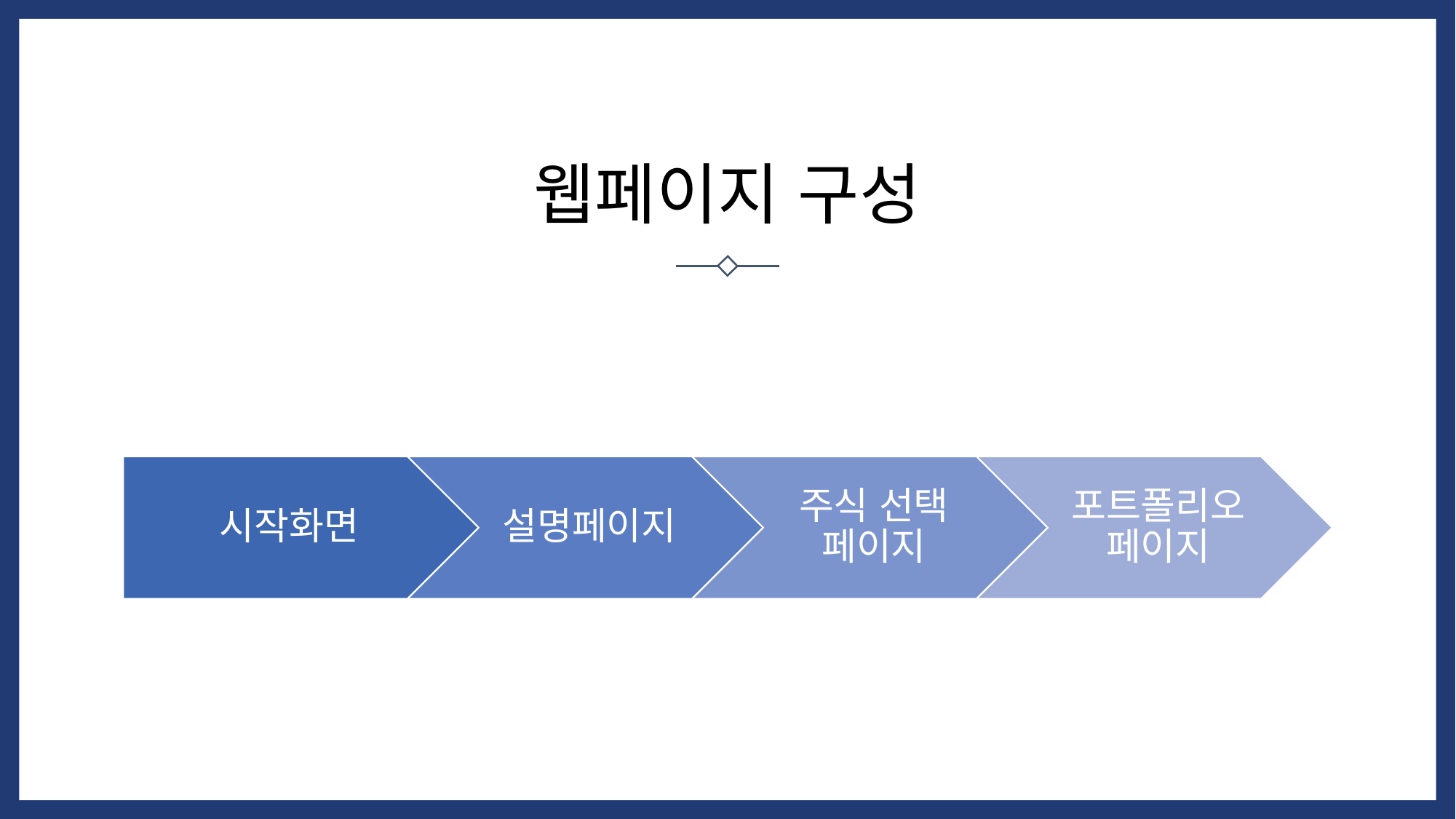

# 웹페이지 구성

시작화면
설명페이지
주식 선택 페이지
포트폴리오 페이지